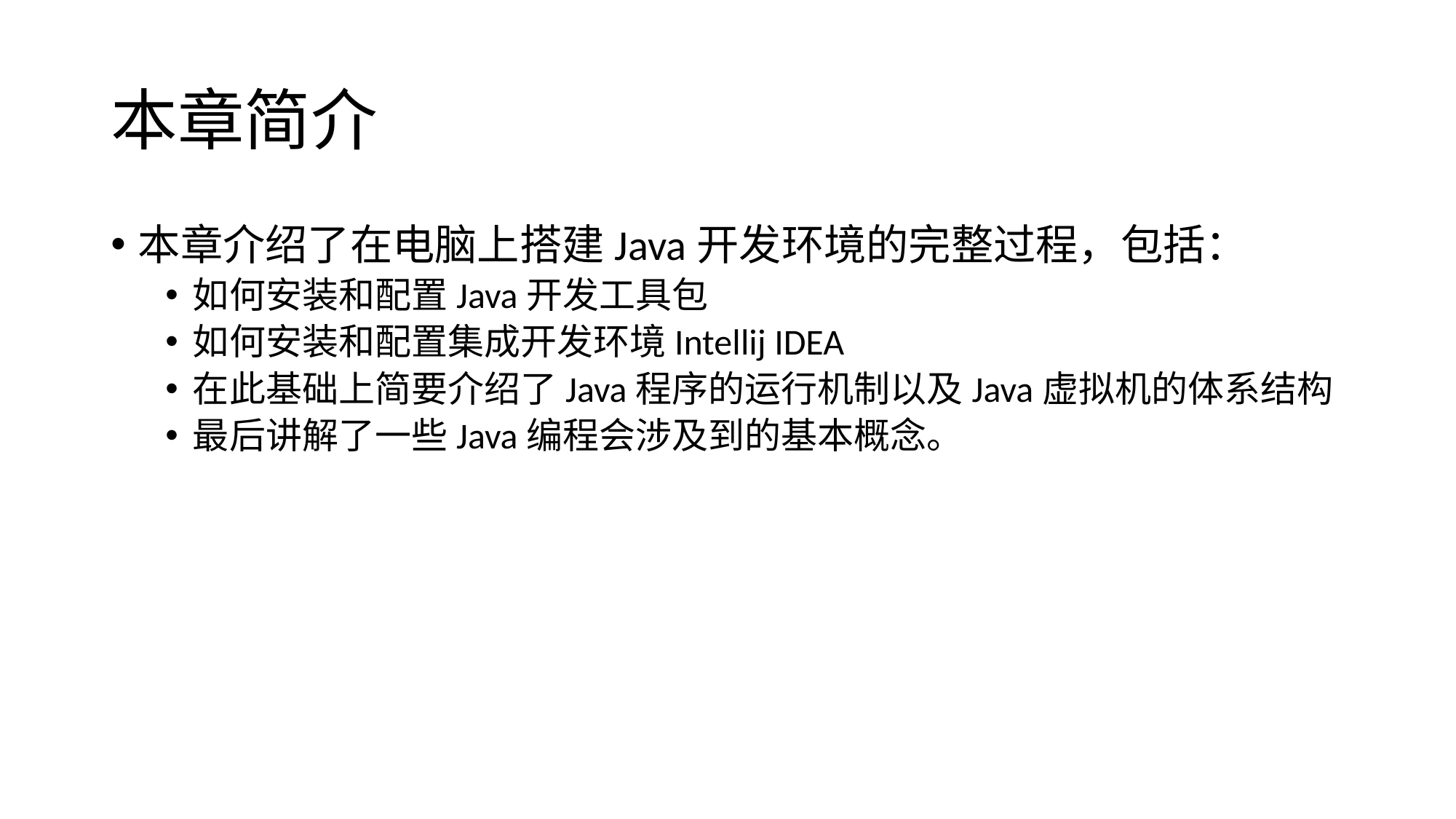

# 本章简介
本章介绍了在电脑上搭建Java开发环境的完整过程，包括：
如何安装和配置Java开发工具包
如何安装和配置集成开发环境Intellij IDEA
在此基础上简要介绍了Java程序的运行机制以及Java虚拟机的体系结构
最后讲解了一些Java编程会涉及到的基本概念。